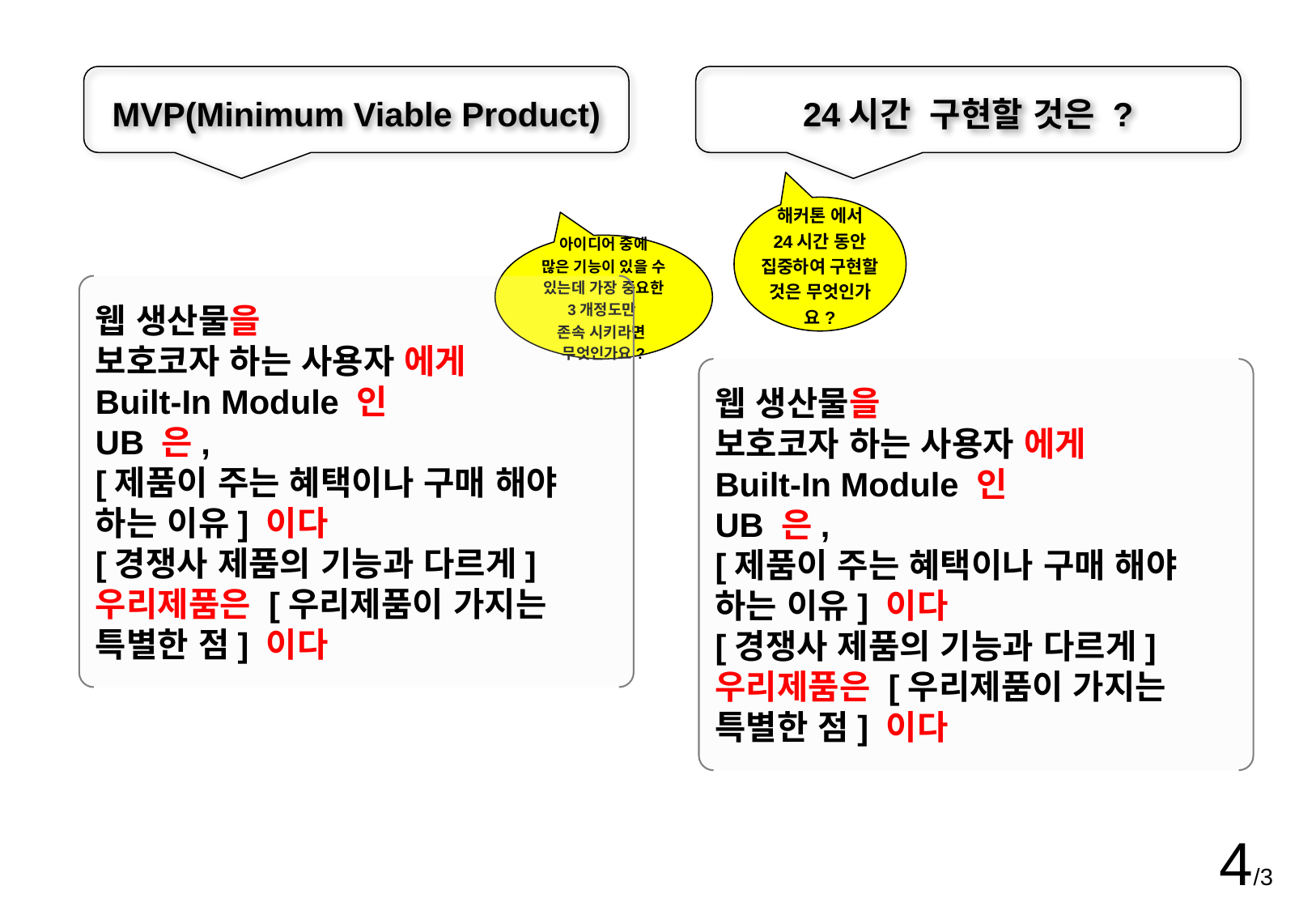

MVP(Minimum Viable Product)
24시간  구현할 것은 ?
해커톤 에서
24시간 동안
집중하여 구현할 것은 무엇인가요?
아이디어 중에
많은 기능이 있을 수 있는데 가장 중요한
3개정도만
존속 시키라면
무엇인가요?
웹 생산물을
보호코자 하는 사용자 에게
Built-In Module 인
UB 은,
[제품이 주는 혜택이나 구매 해야 하는 이유] 이다
[경쟁사 제품의 기능과 다르게]
우리제품은 [우리제품이 가지는 특별한 점] 이다
웹 생산물을
보호코자 하는 사용자 에게
Built-In Module 인
UB 은,
[제품이 주는 혜택이나 구매 해야 하는 이유] 이다
[경쟁사 제품의 기능과 다르게]
우리제품은 [우리제품이 가지는 특별한 점] 이다